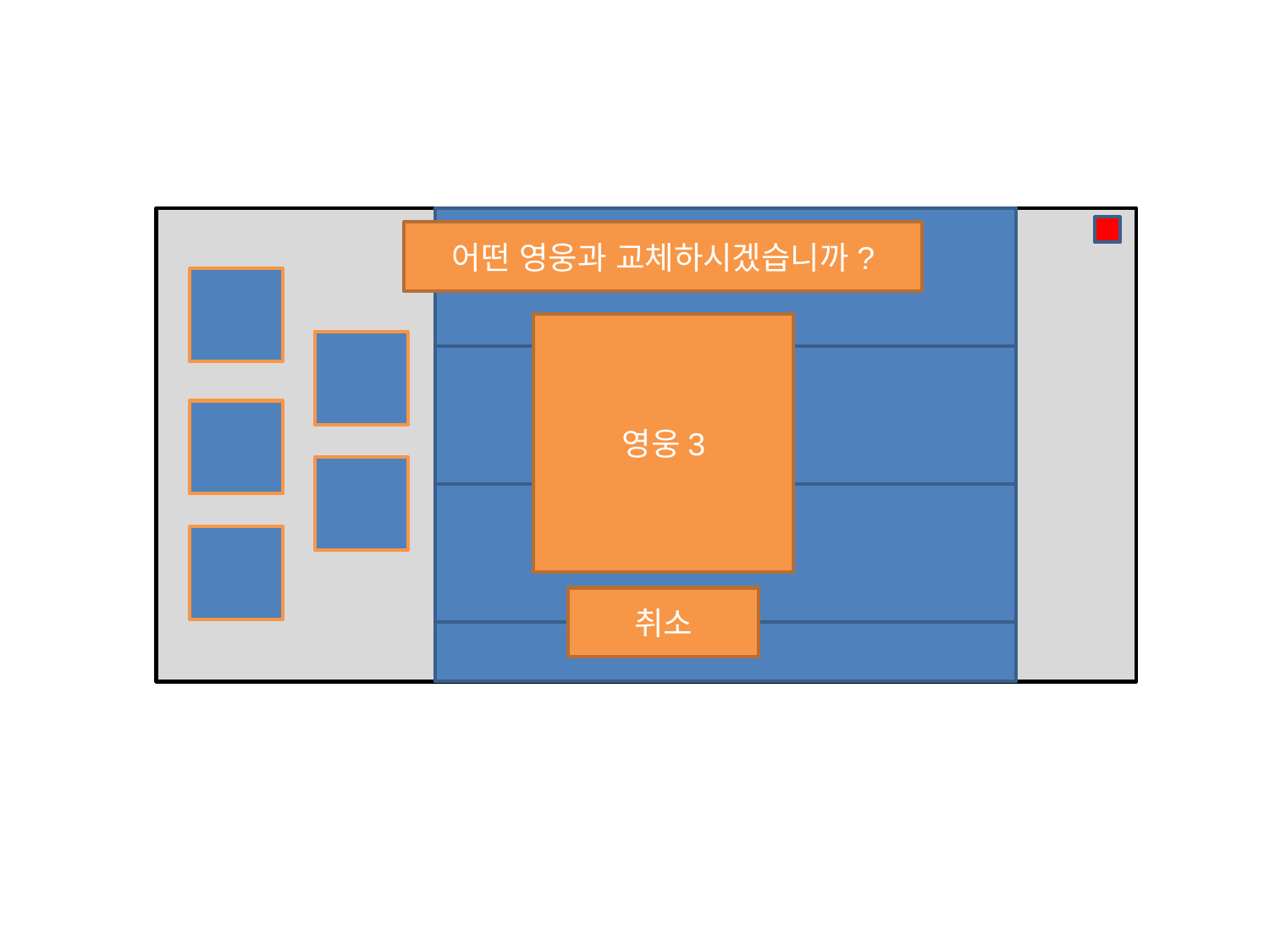

1층

어떤 영웅과 교체하시겠습니까?

영웅3

2층

3층

취소